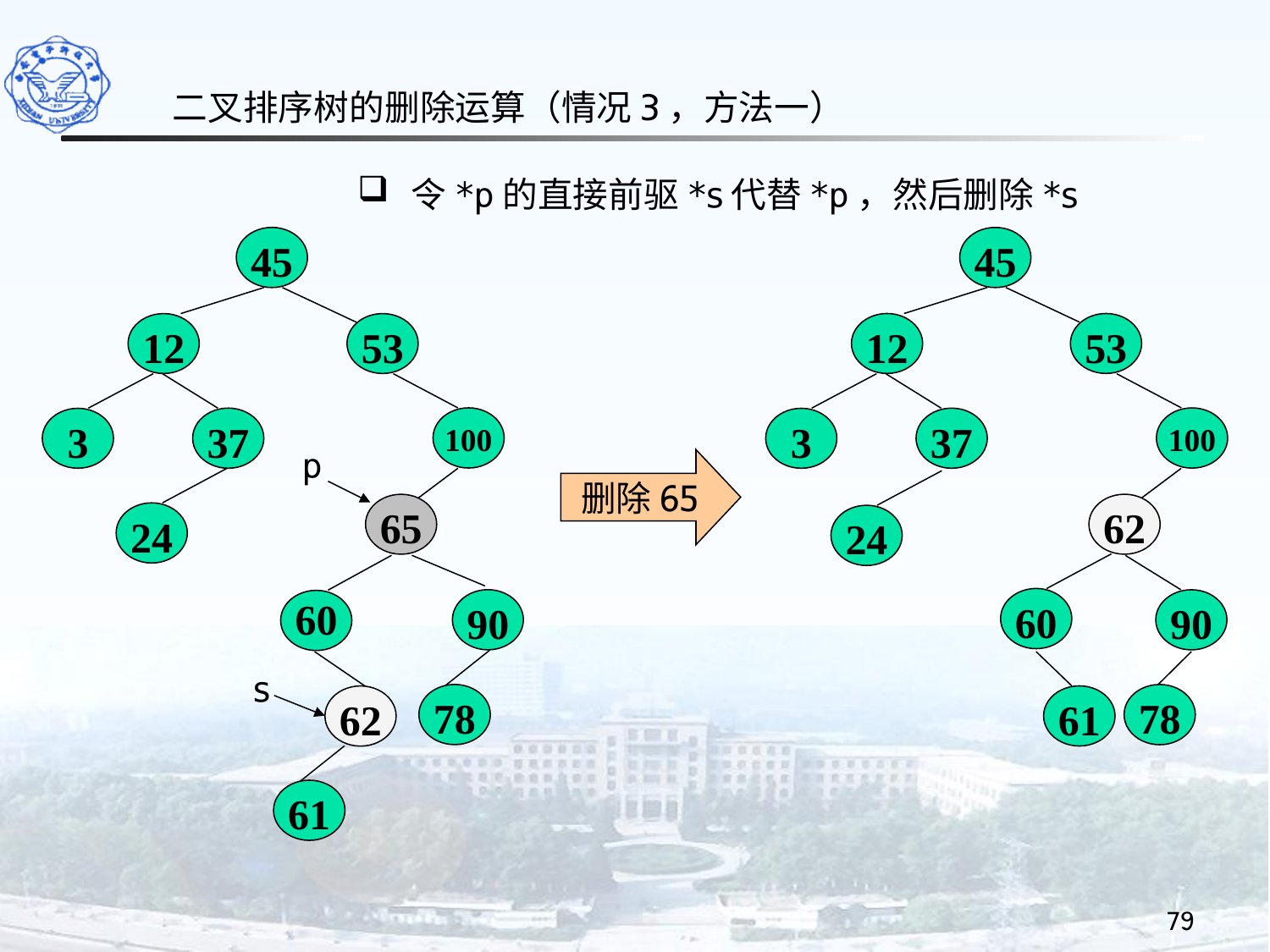

二叉排序树的删除运算（情况3，方法一）
令*p的直接前驱*s代替*p，然后删除*s
45
45

12
53

100
37
3

62
24

60
90

78

12
53

100
37
3
p
删除65

65
24

90
60

s
78
61
62

61
79